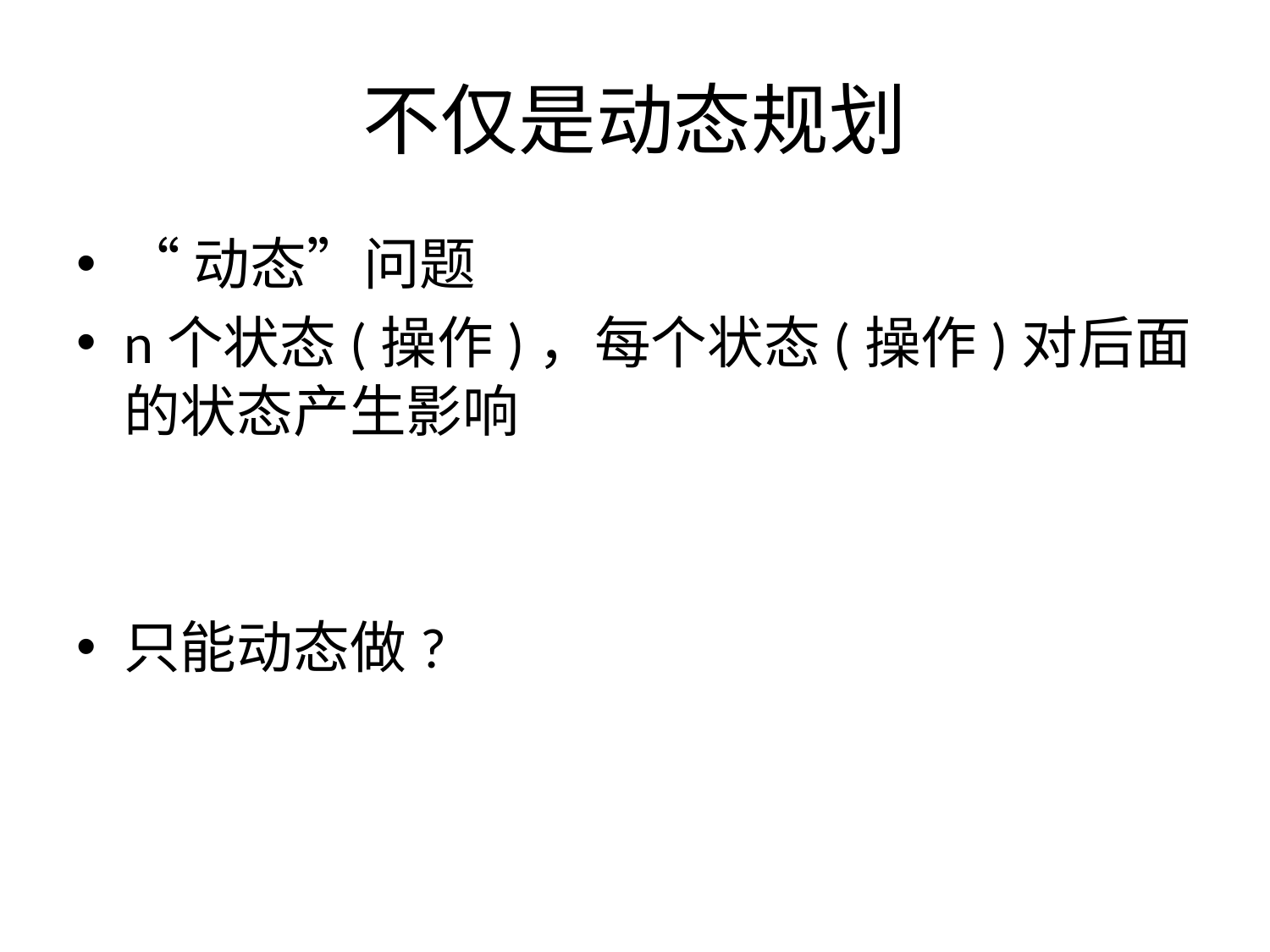

# 不仅是动态规划
“动态”问题
n个状态(操作)，每个状态(操作)对后面的状态产生影响

只能动态做?